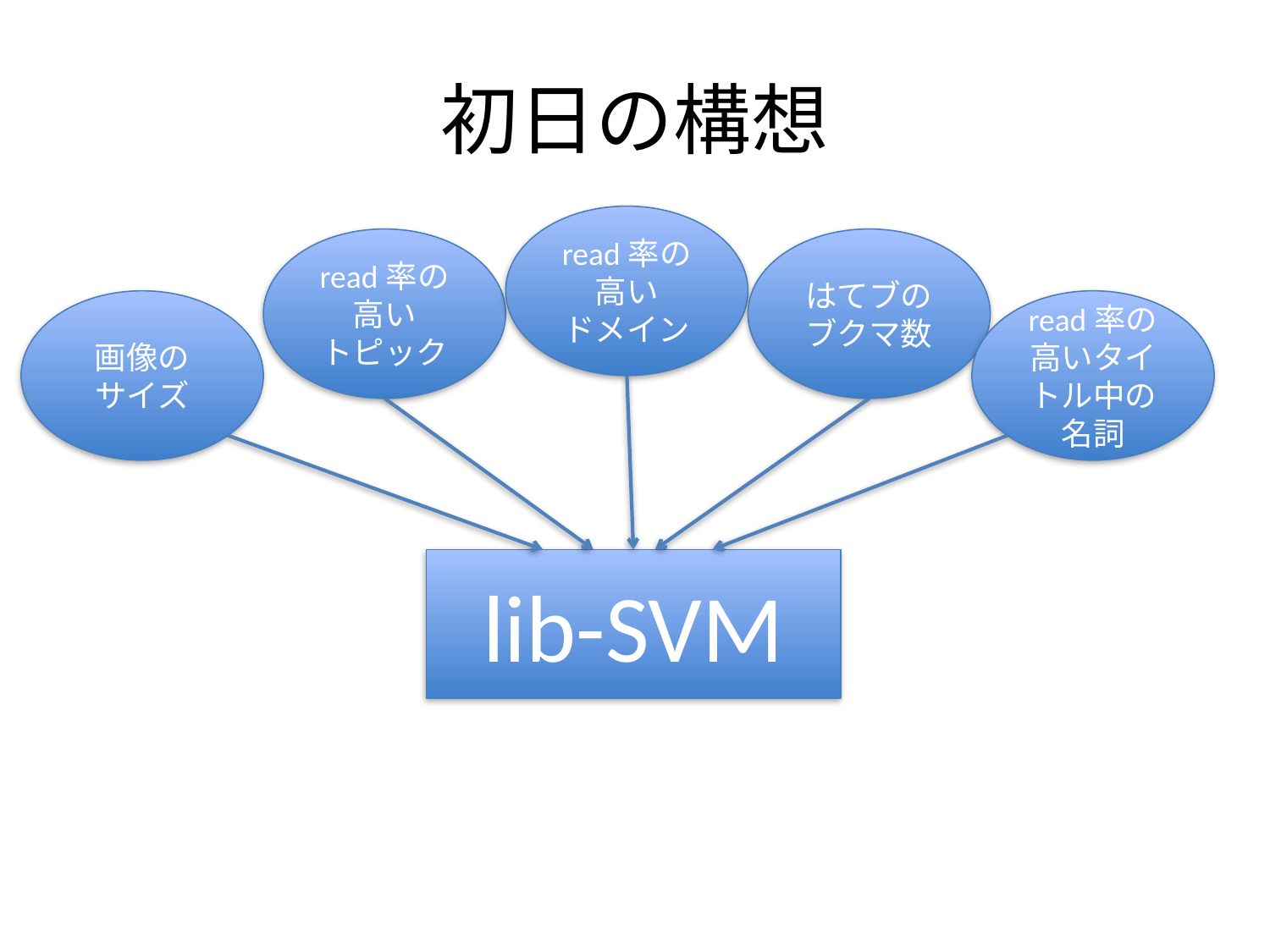

# 初日の構想
read率の高い
ドメイン
read率の高い
トピック
はてブのブクマ数
画像の
サイズ
read率の高いタイトル中の
名詞
lib-SVM